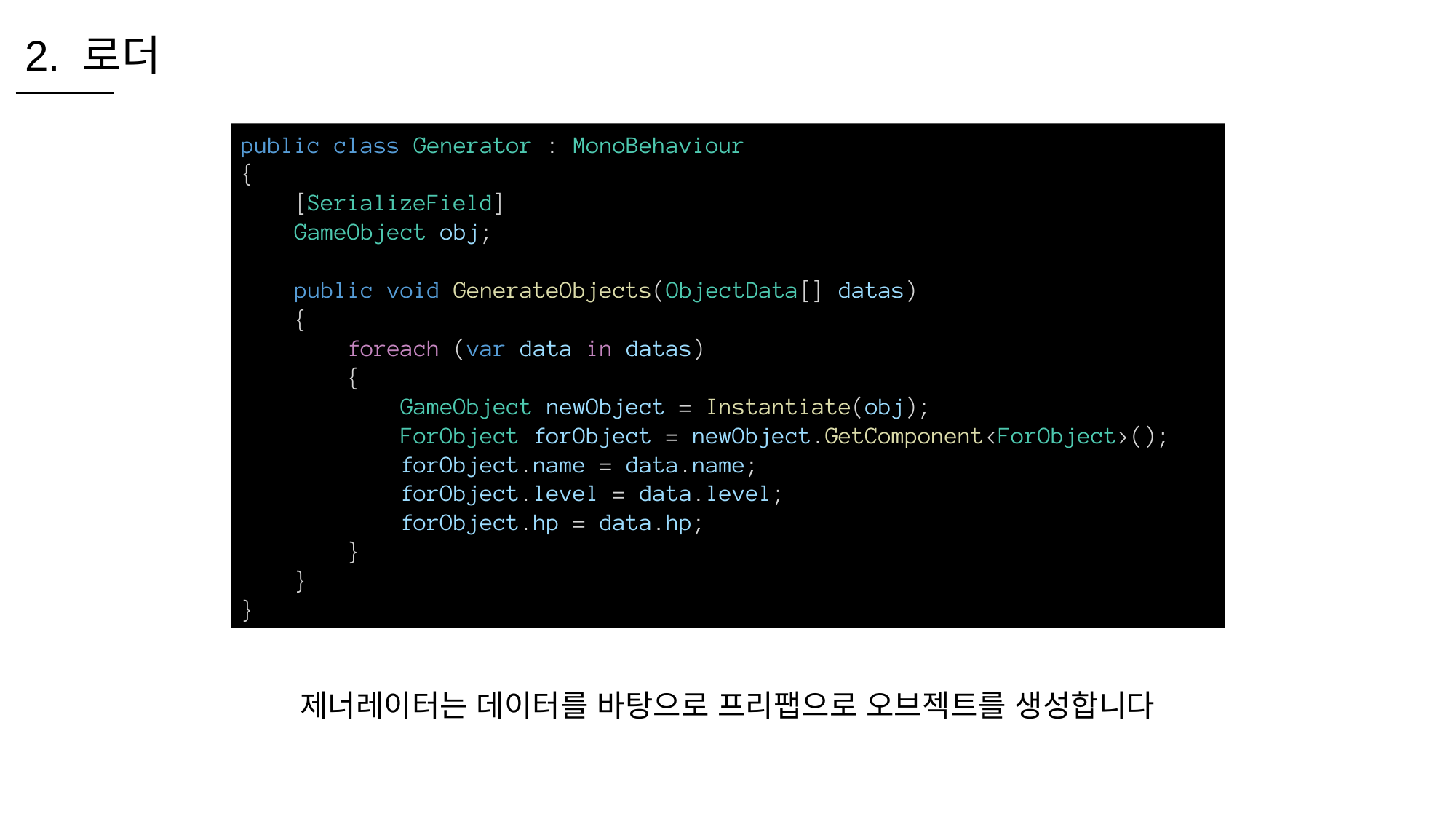

2. 로더
public class Generator : MonoBehaviour
{
    [SerializeField]
    GameObject obj;
    public void GenerateObjects(ObjectData[] datas)
    {
        foreach (var data in datas)
        {
            GameObject newObject = Instantiate(obj);
            ForObject forObject = newObject.GetComponent<ForObject>();
            forObject.name = data.name;
            forObject.level = data.level;
            forObject.hp = data.hp;
        }
    }
}
제너레이터는 데이터를 바탕으로 프리팹으로 오브젝트를 생성합니다